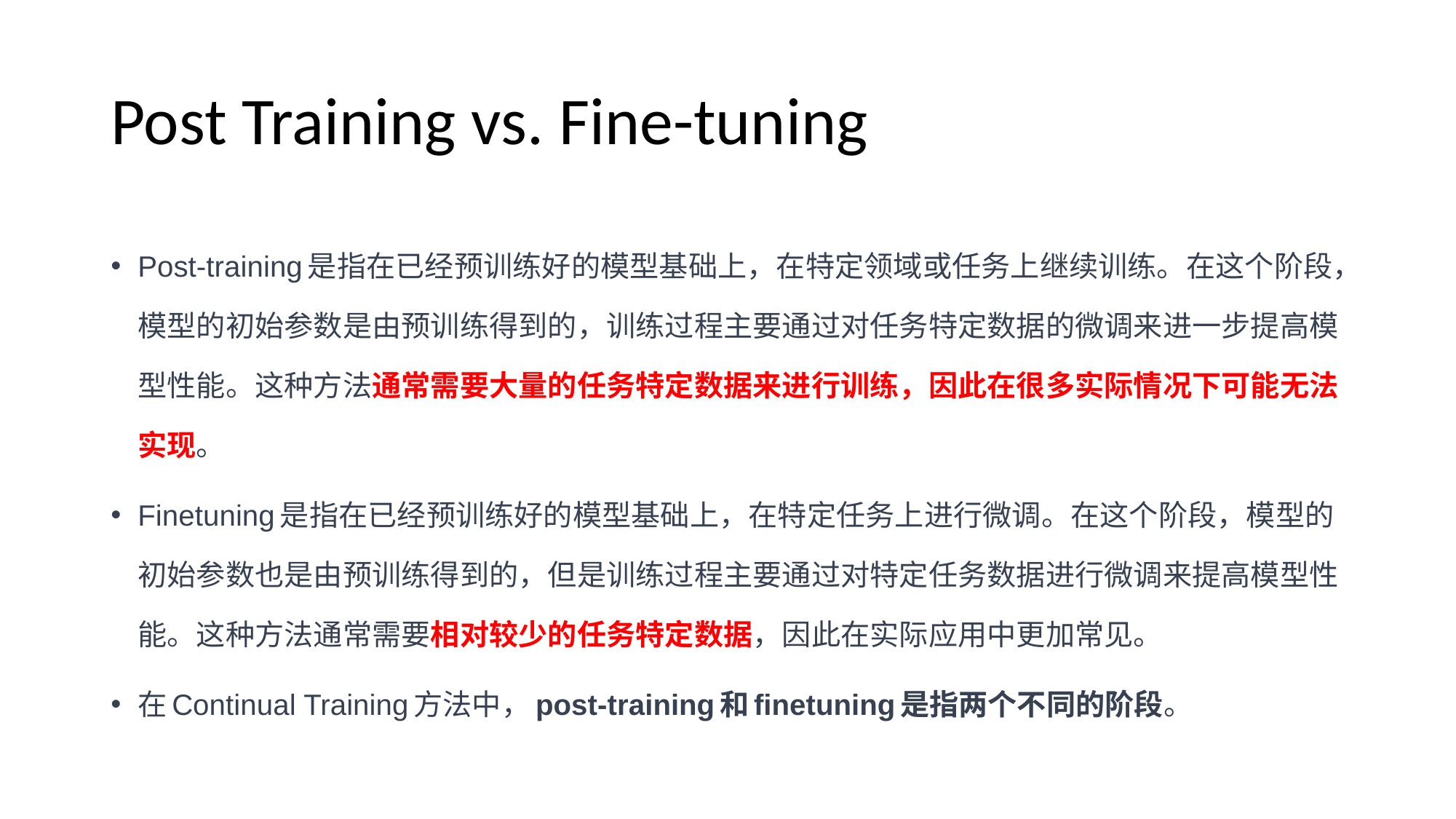

# Post Training vs. Fine-tuning
Post-training是指在已经预训练好的模型基础上，在特定领域或任务上继续训练。在这个阶段，模型的初始参数是由预训练得到的，训练过程主要通过对任务特定数据的微调来进一步提高模型性能。这种方法通常需要大量的任务特定数据来进行训练，因此在很多实际情况下可能无法实现。
Finetuning是指在已经预训练好的模型基础上，在特定任务上进行微调。在这个阶段，模型的初始参数也是由预训练得到的，但是训练过程主要通过对特定任务数据进行微调来提高模型性能。这种方法通常需要相对较少的任务特定数据，因此在实际应用中更加常见。
在Continual Training方法中，post-training和finetuning是指两个不同的阶段。